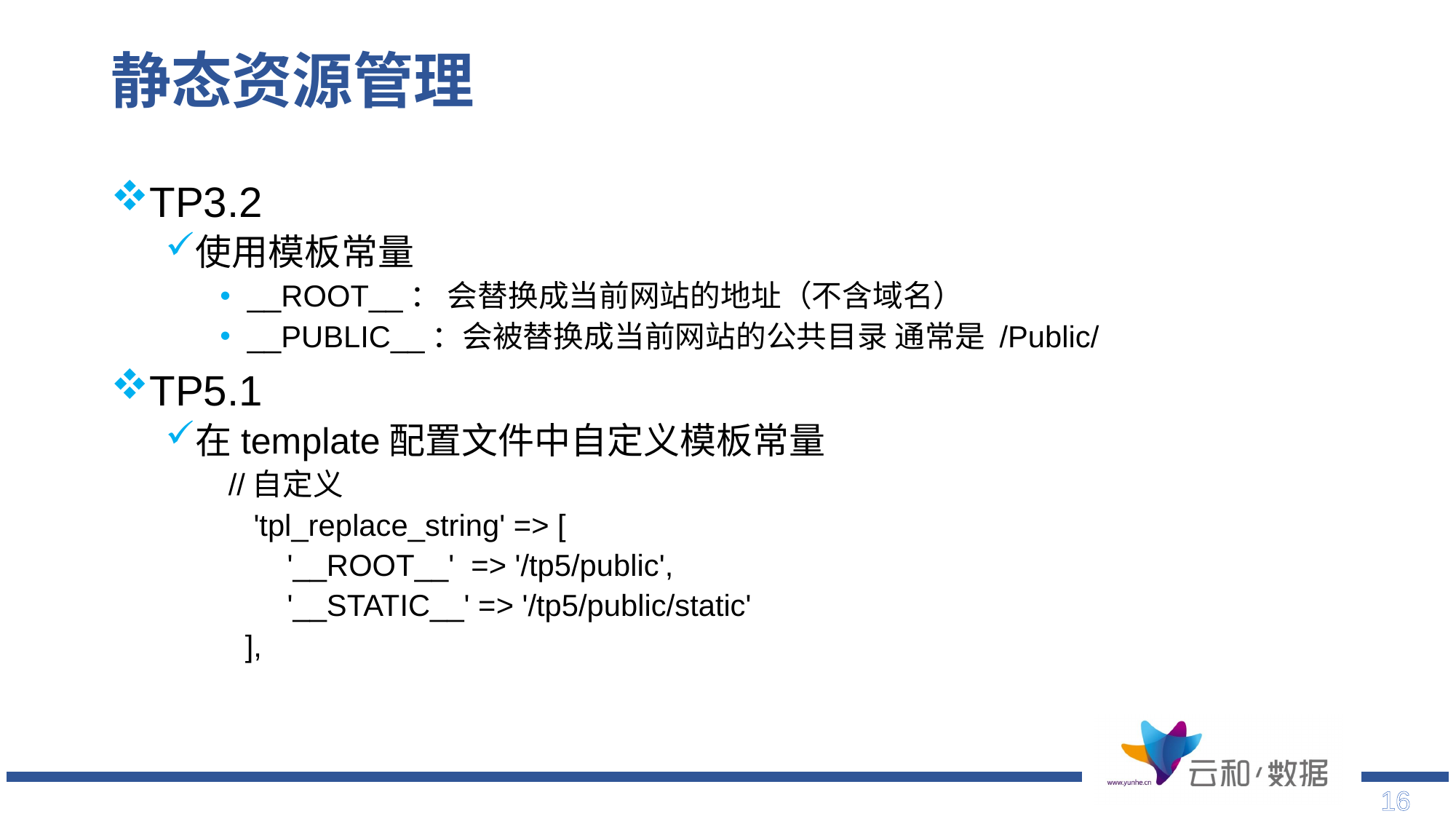

# 静态资源管理
TP3.2
使用模板常量
__ROOT__： 会替换成当前网站的地址（不含域名）
__PUBLIC__：会被替换成当前网站的公共目录 通常是 /Public/
TP5.1
在template配置文件中自定义模板常量
 //自定义
    'tpl_replace_string' => [
        '__ROOT__'  => '/tp5/public',
        '__STATIC__' => '/tp5/public/static'
   ],